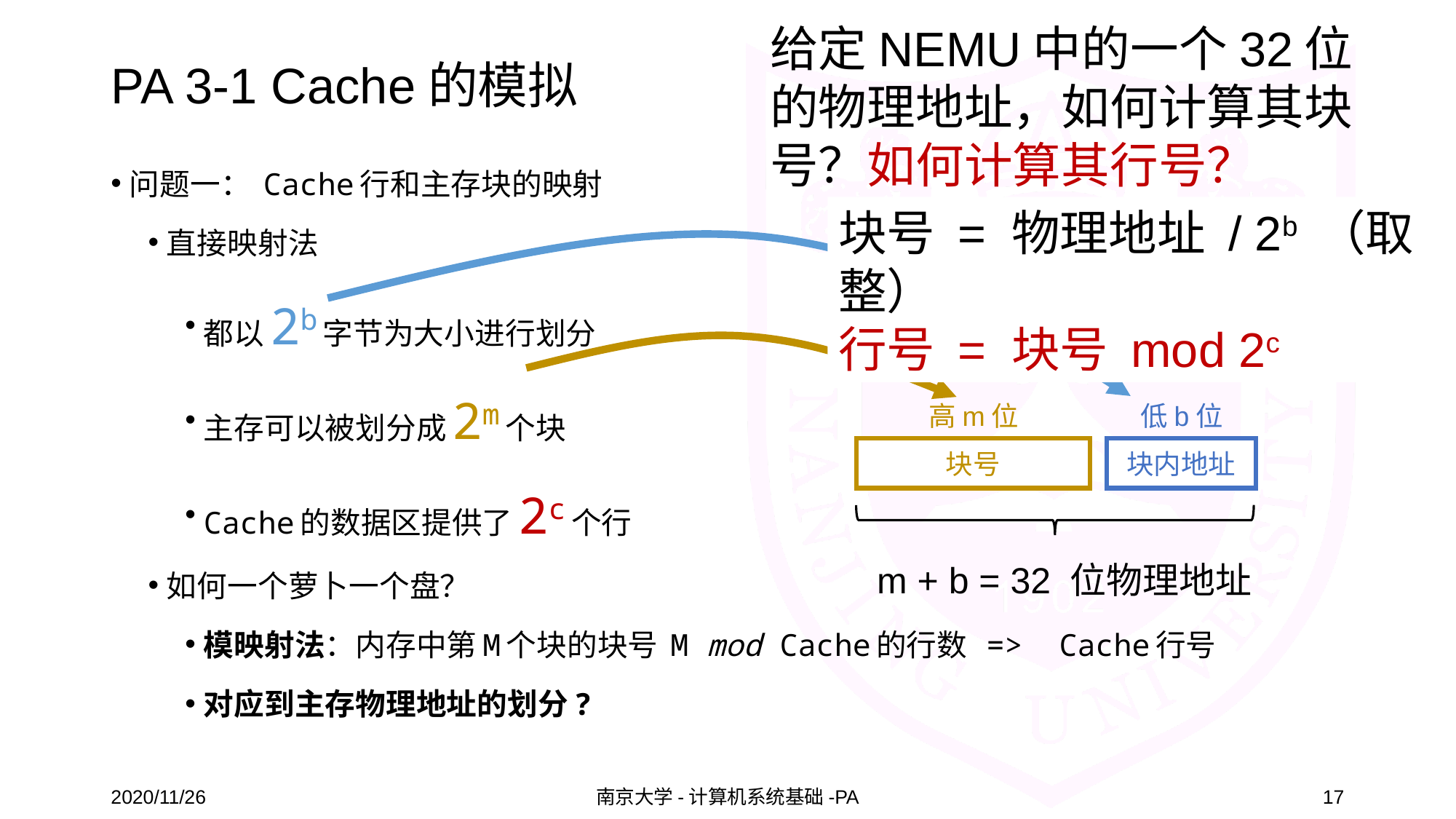

给定NEMU中的一个32位的物理地址，如何计算其块号？如何计算其行号？
# PA 3-1 Cache的模拟
问题一： Cache行和主存块的映射
直接映射法
都以2b字节为大小进行划分
主存可以被划分成2m个块
Cache的数据区提供了2c个行
如何一个萝卜一个盘？
模映射法：内存中第M个块的块号 M mod Cache的行数  =>  Cache行号
对应到主存物理地址的划分?
块号 = 物理地址 / 2b （取整）
行号 = 块号 mod 2c

高m位
低b位
块号
块内地址
m + b = 32 位物理地址
2020/11/26
南京大学-计算机系统基础-PA
17